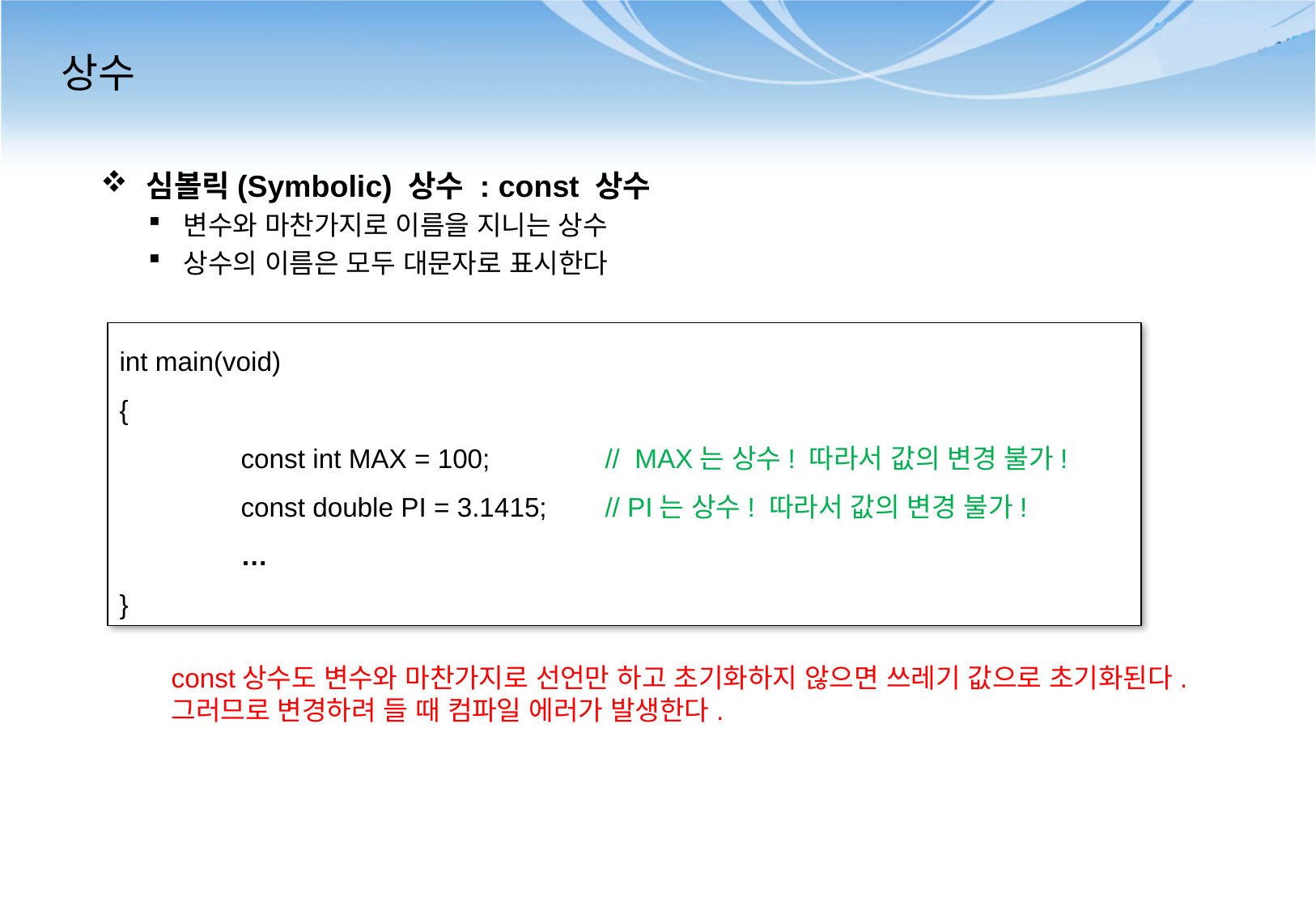

# 상수
심볼릭(Symbolic) 상수 : const 상수
변수와 마찬가지로 이름을 지니는 상수
상수의 이름은 모두 대문자로 표시한다
int main(void)
{
	const int MAX = 100;	//  MAX는 상수! 따라서 값의 변경 불가!
	const double PI = 3.1415;	// PI는 상수! 따라서 값의 변경 불가!
	…
}
const상수도 변수와 마찬가지로 선언만 하고 초기화하지 않으면 쓰레기 값으로 초기화된다.
그러므로 변경하려 들 때 컴파일 에러가 발생한다.